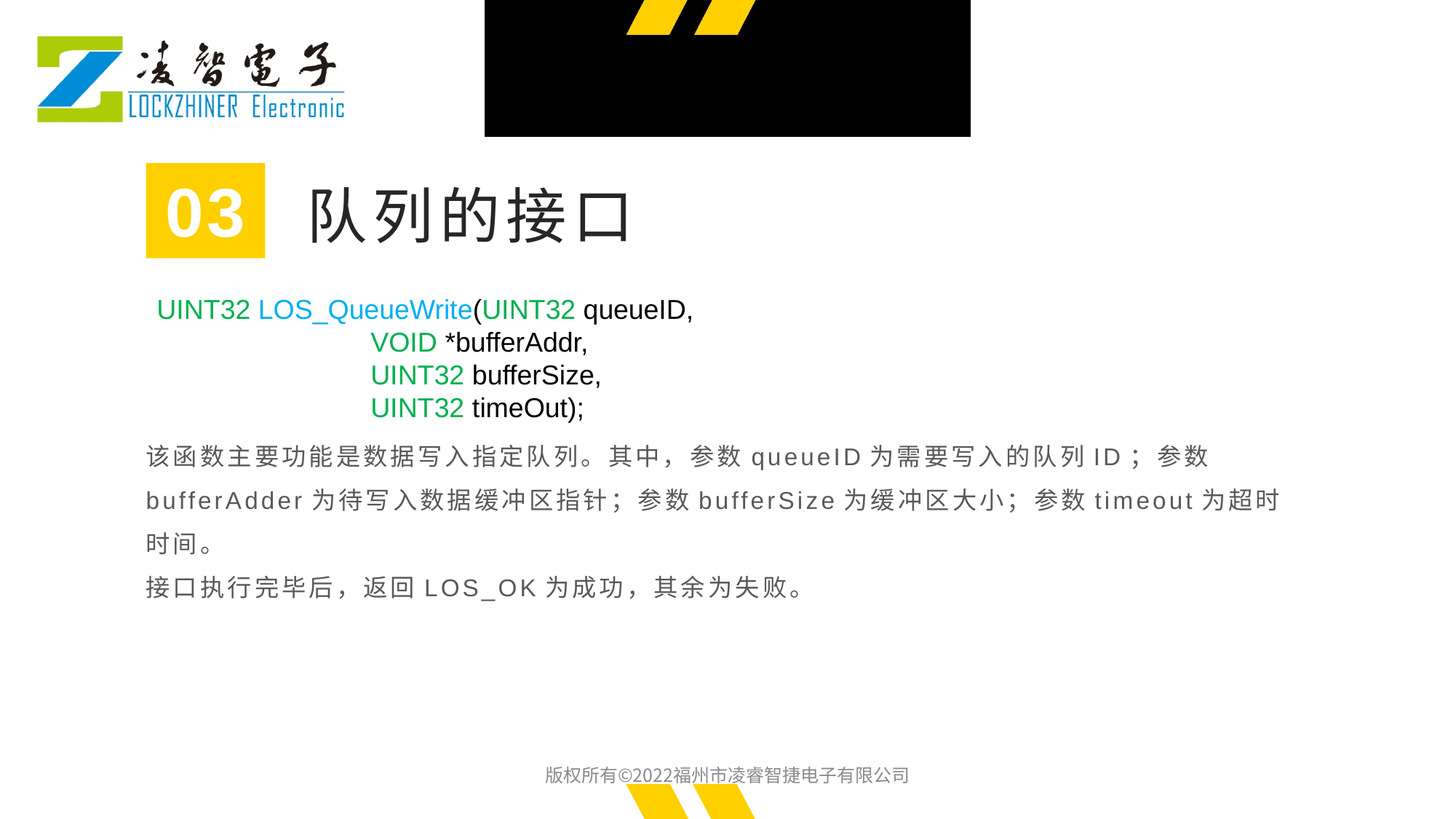

03
队列的接口
UINT32 LOS_QueueWrite(UINT32 queueID,
                            VOID *bufferAddr,
                            UINT32 bufferSize,
                            UINT32 timeOut);
该函数主要功能是数据写入指定队列。其中，参数queueID为需要写入的队列ID；参数bufferAdder为待写入数据缓冲区指针；参数bufferSize为缓冲区大小；参数timeout为超时时间。
接口执行完毕后，返回LOS_OK为成功，其余为失败。

版权所有©2022福州市凌睿智捷电子有限公司
11